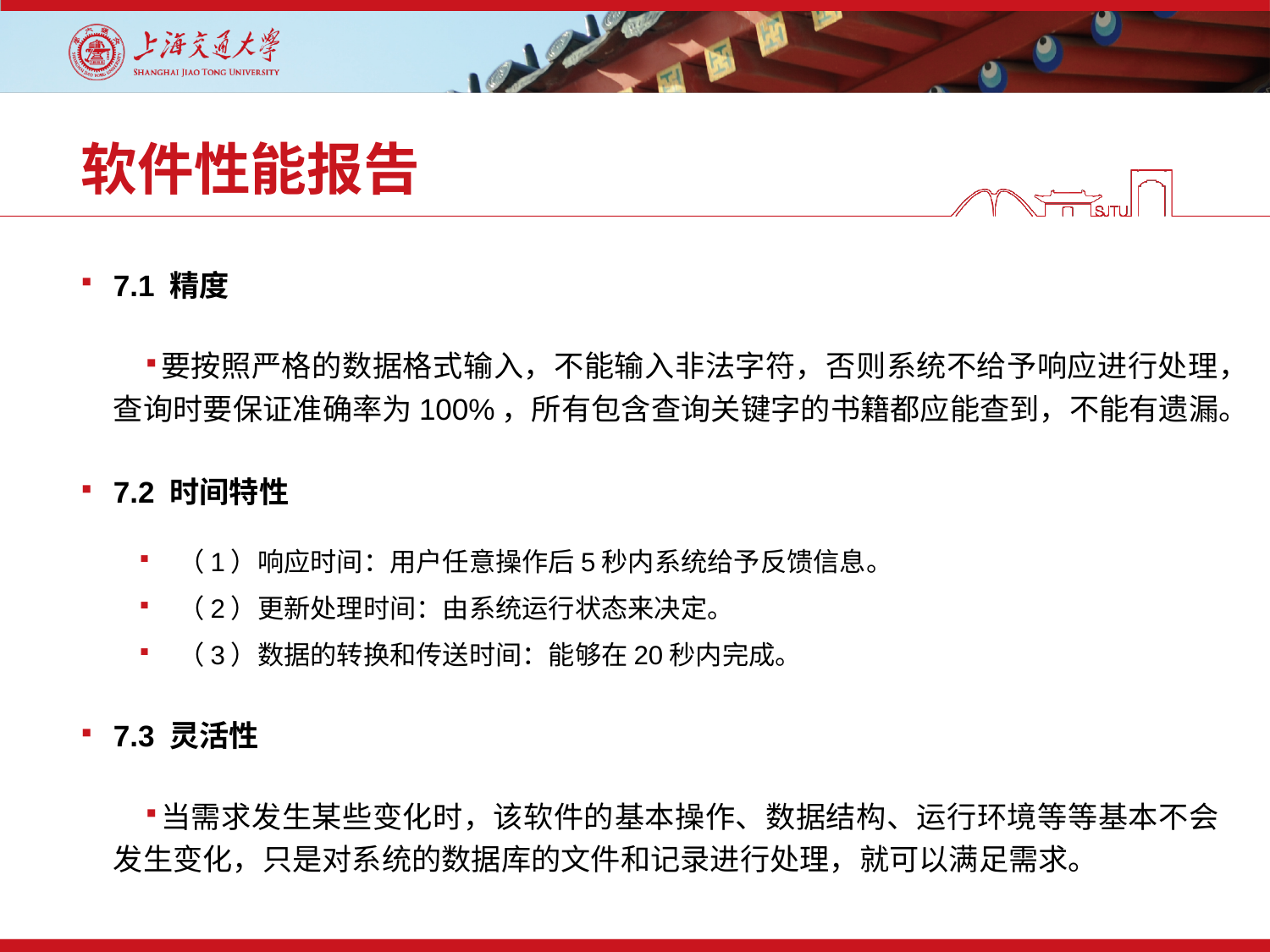

# 软件性能报告
7.1 精度
要按照严格的数据格式输入，不能输入非法字符，否则系统不给予响应进行处理，查询时要保证准确率为100%，所有包含查询关键字的书籍都应能查到，不能有遗漏。
7.2 时间特性
（1）响应时间：用户任意操作后5秒内系统给予反馈信息。
（2）更新处理时间：由系统运行状态来决定。
（3）数据的转换和传送时间：能够在20秒内完成。
7.3 灵活性
当需求发生某些变化时，该软件的基本操作、数据结构、运行环境等等基本不会发生变化，只是对系统的数据库的文件和记录进行处理，就可以满足需求。